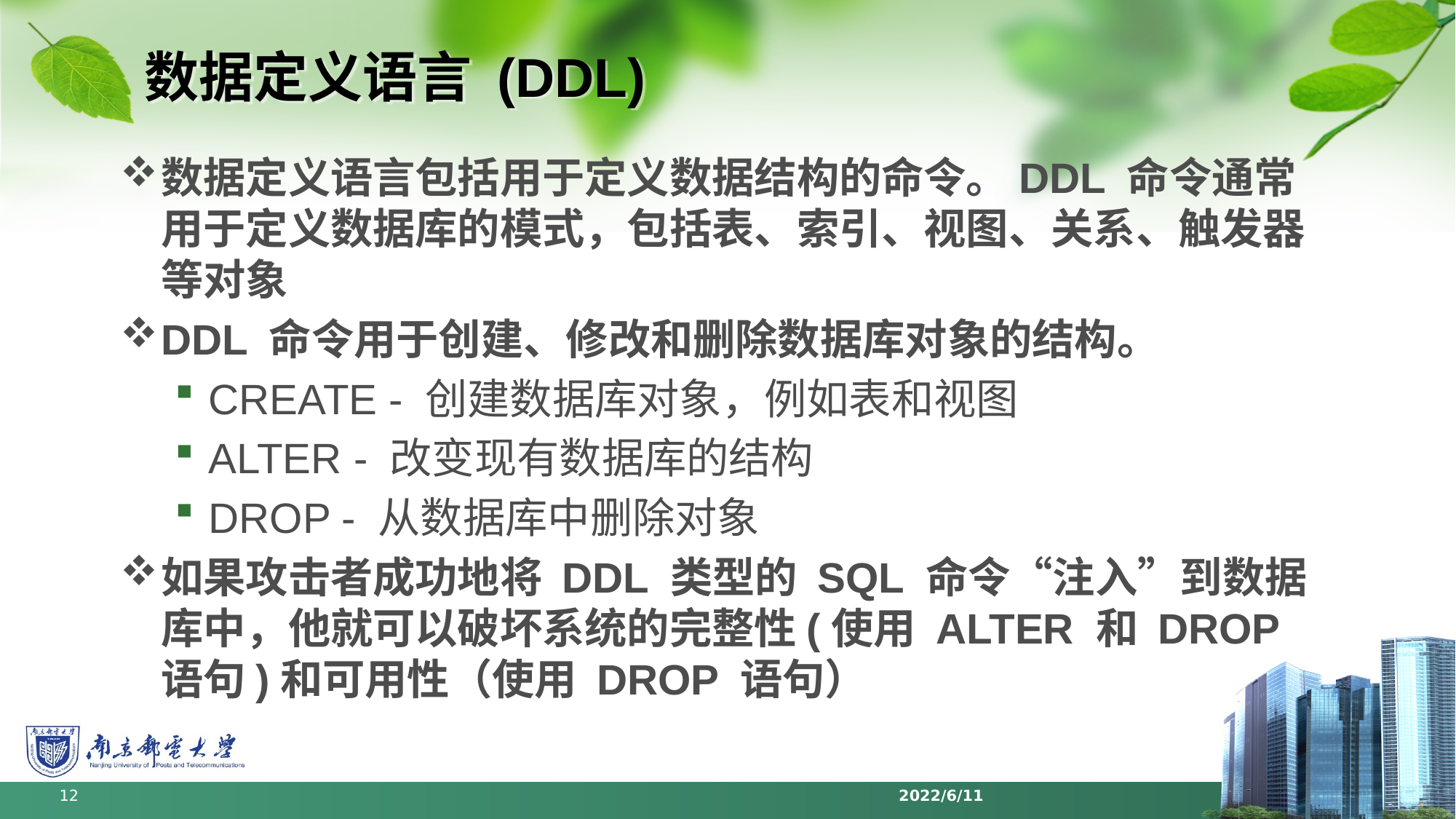

# 数据定义语言 (DDL)
数据定义语言包括用于定义数据结构的命令。DDL 命令通常用于定义数据库的模式，包括表、索引、视图、关系、触发器等对象
DDL 命令用于创建、修改和删除数据库对象的结构。
CREATE - 创建数据库对象，例如表和视图
ALTER - 改变现有数据库的结构
DROP - 从数据库中删除对象
如果攻击者成功地将 DDL 类型的 SQL 命令“注入”到数据库中，他就可以破坏系统的完整性(使用 ALTER 和 DROP 语句)和可用性（使用 DROP 语句）
12
2022/6/11